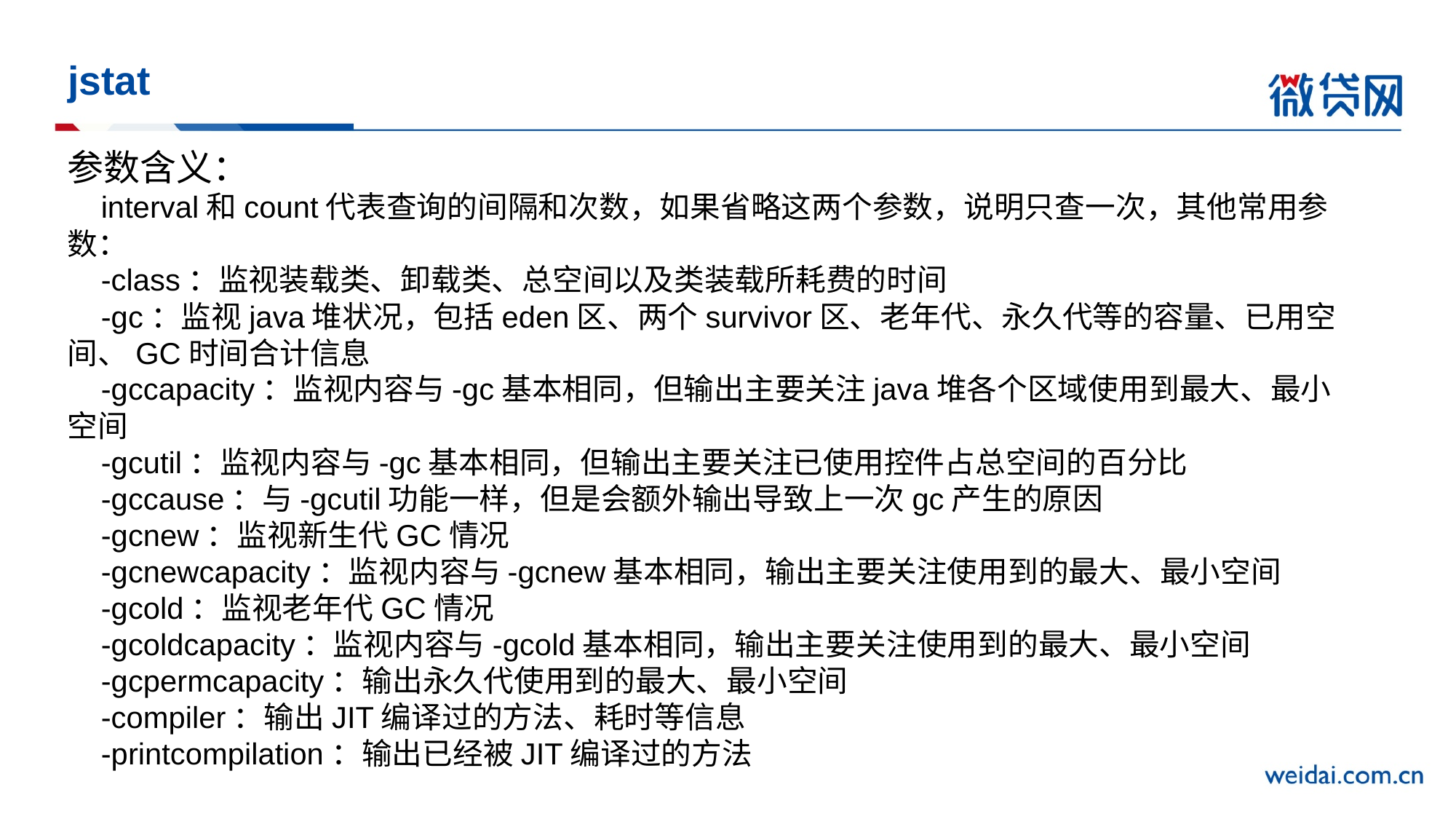

# jstat
参数含义：
    interval和count代表查询的间隔和次数，如果省略这两个参数，说明只查一次，其他常用参数：
    -class：监视装载类、卸载类、总空间以及类装载所耗费的时间
    -gc：监视java堆状况，包括eden区、两个survivor区、老年代、永久代等的容量、已用空间、GC时间合计信息
    -gccapacity：监视内容与-gc基本相同，但输出主要关注java堆各个区域使用到最大、最小空间
    -gcutil：监视内容与-gc基本相同，但输出主要关注已使用控件占总空间的百分比
    -gccause：与-gcutil功能一样，但是会额外输出导致上一次gc产生的原因
    -gcnew：监视新生代GC情况
    -gcnewcapacity：监视内容与-gcnew基本相同，输出主要关注使用到的最大、最小空间
    -gcold：监视老年代GC情况
    -gcoldcapacity：监视内容与-gcold基本相同，输出主要关注使用到的最大、最小空间
    -gcpermcapacity：输出永久代使用到的最大、最小空间
    -compiler：输出JIT编译过的方法、耗时等信息
    -printcompilation：输出已经被JIT编译过的方法